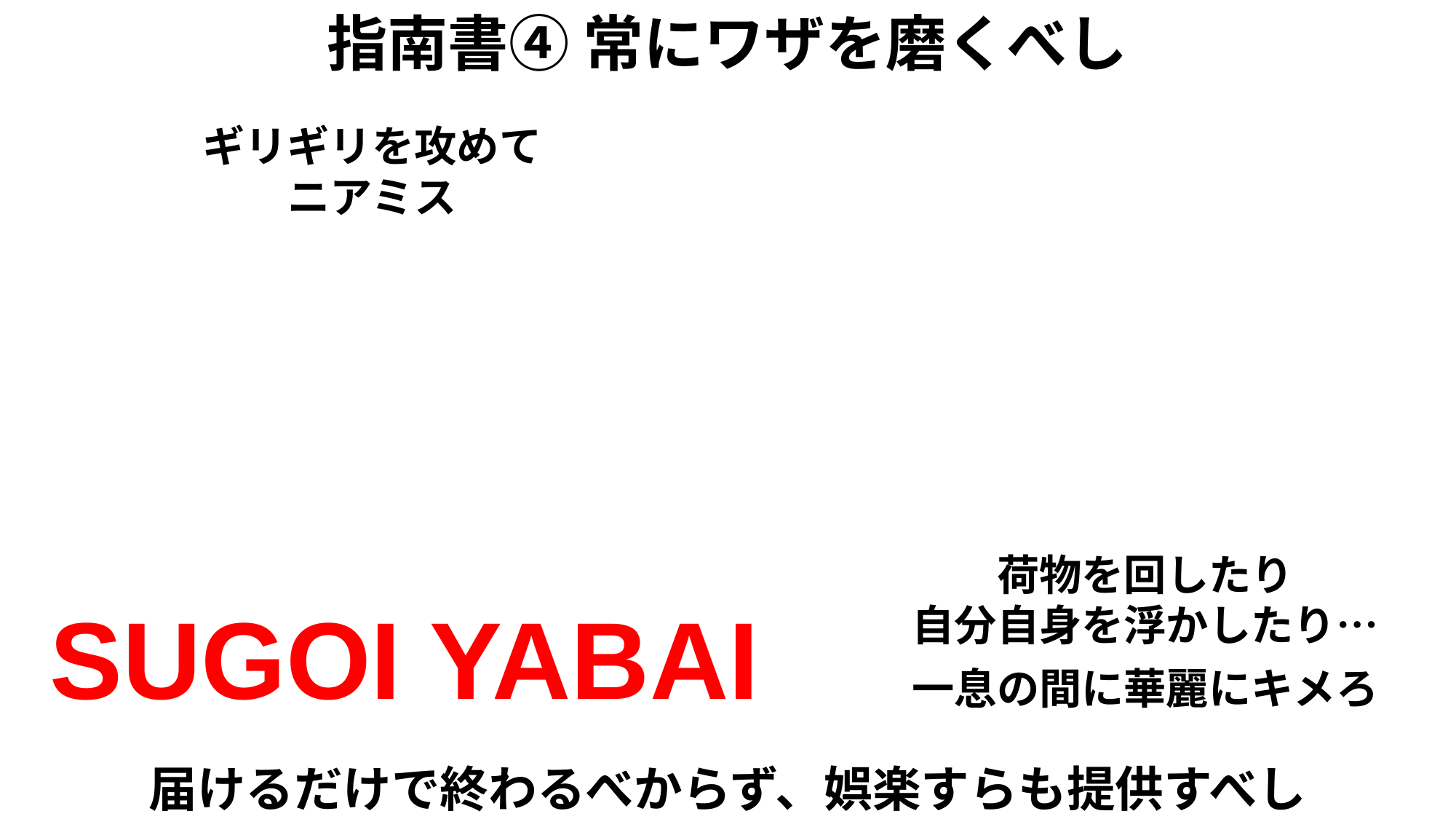

指南書④ 常にワザを磨くべし
ギリギリを攻めて
ニアミス
荷物を回したり
自分自身を浮かしたり…
SUGOI YABAI
一息の間に華麗にキメろ
届けるだけで終わるべからず、娯楽すらも提供すべし